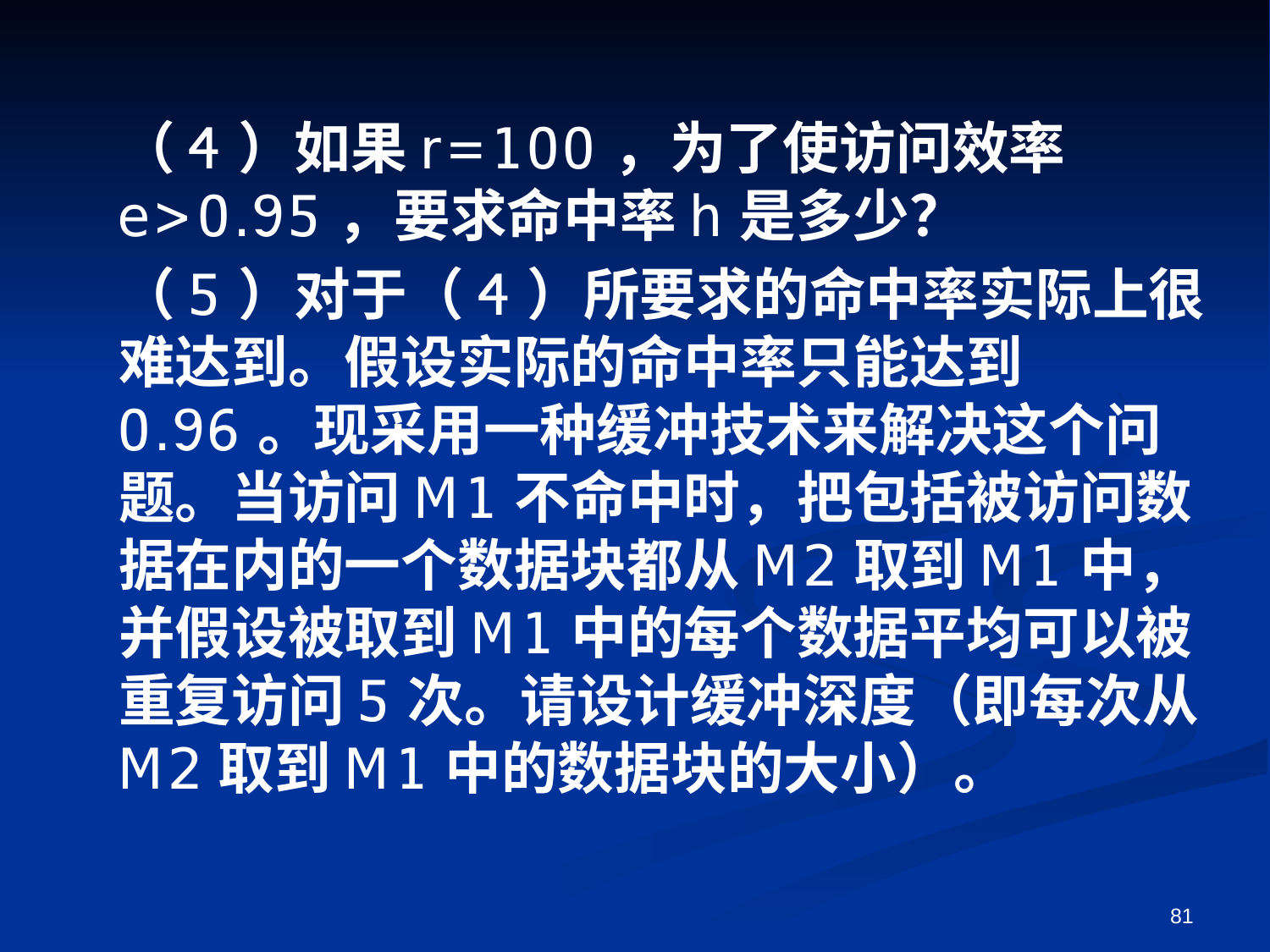

（4）如果r=100，为了使访问效率e>0.95，要求命中率h是多少？
（5）对于（4）所要求的命中率实际上很难达到。假设实际的命中率只能达到0.96。现采用一种缓冲技术来解决这个问题。当访问M1不命中时，把包括被访问数据在内的一个数据块都从M2取到M1中，并假设被取到M1中的每个数据平均可以被重复访问5次。请设计缓冲深度（即每次从M2取到M1中的数据块的大小）。
81